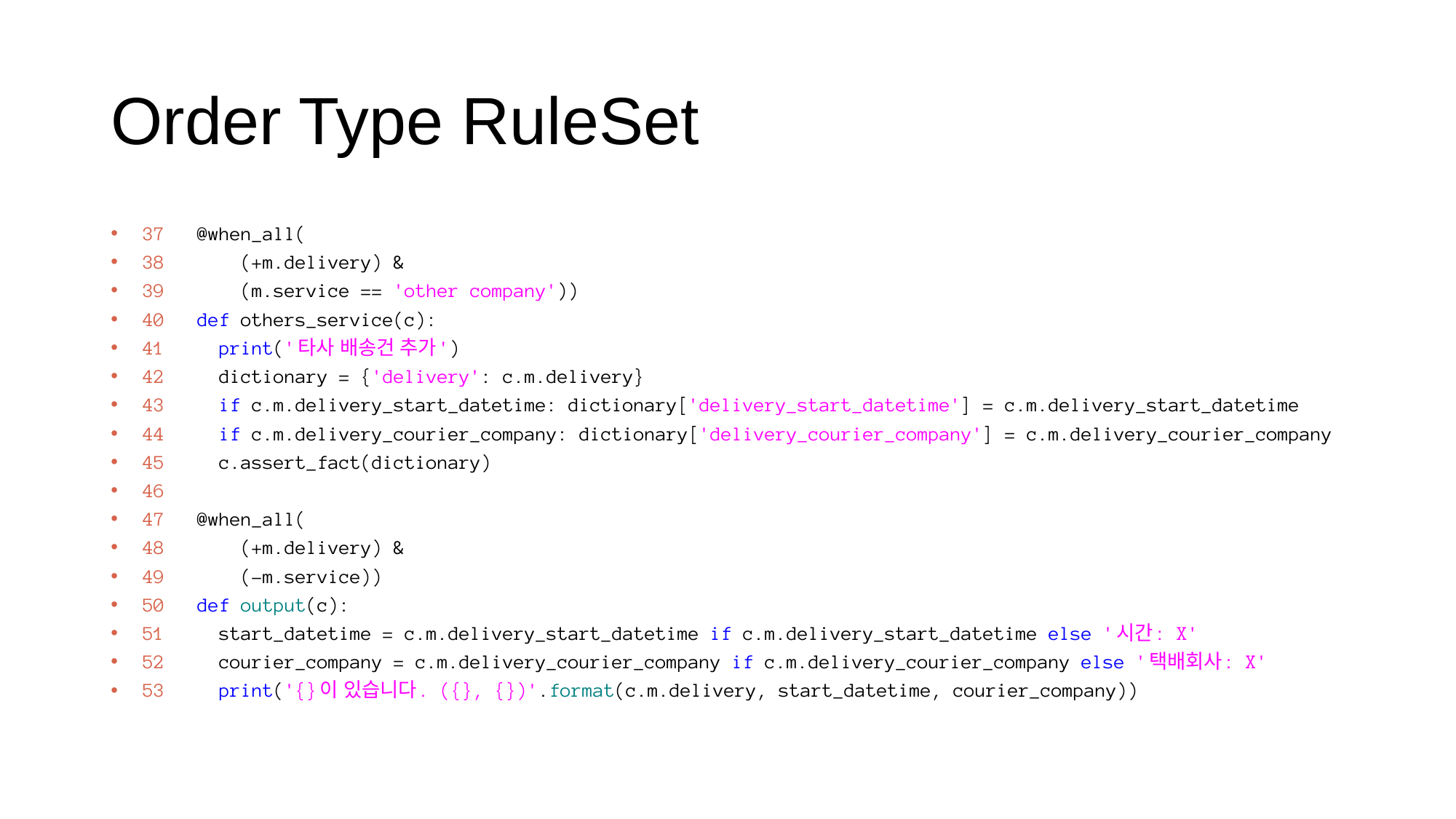

# Order Type RuleSet
37   @when_all(
38       (+m.delivery) &
39       (m.service == 'other company'))
40   def others_service(c):
41     print('타사 배송건 추가')
42     dictionary = {'delivery': c.m.delivery}
43     if c.m.delivery_start_datetime: dictionary['delivery_start_datetime'] = c.m.delivery_start_datetime
44     if c.m.delivery_courier_company: dictionary['delivery_courier_company'] = c.m.delivery_courier_company
45     c.assert_fact(dictionary)
46
47   @when_all(
48       (+m.delivery) &
49       (-m.service))
50   def output(c):
51     start_datetime = c.m.delivery_start_datetime if c.m.delivery_start_datetime else '시간: X'
52     courier_company = c.m.delivery_courier_company if c.m.delivery_courier_company else '택배회사: X'
53     print('{}이 있습니다. ({}, {})'.format(c.m.delivery, start_datetime, courier_company))